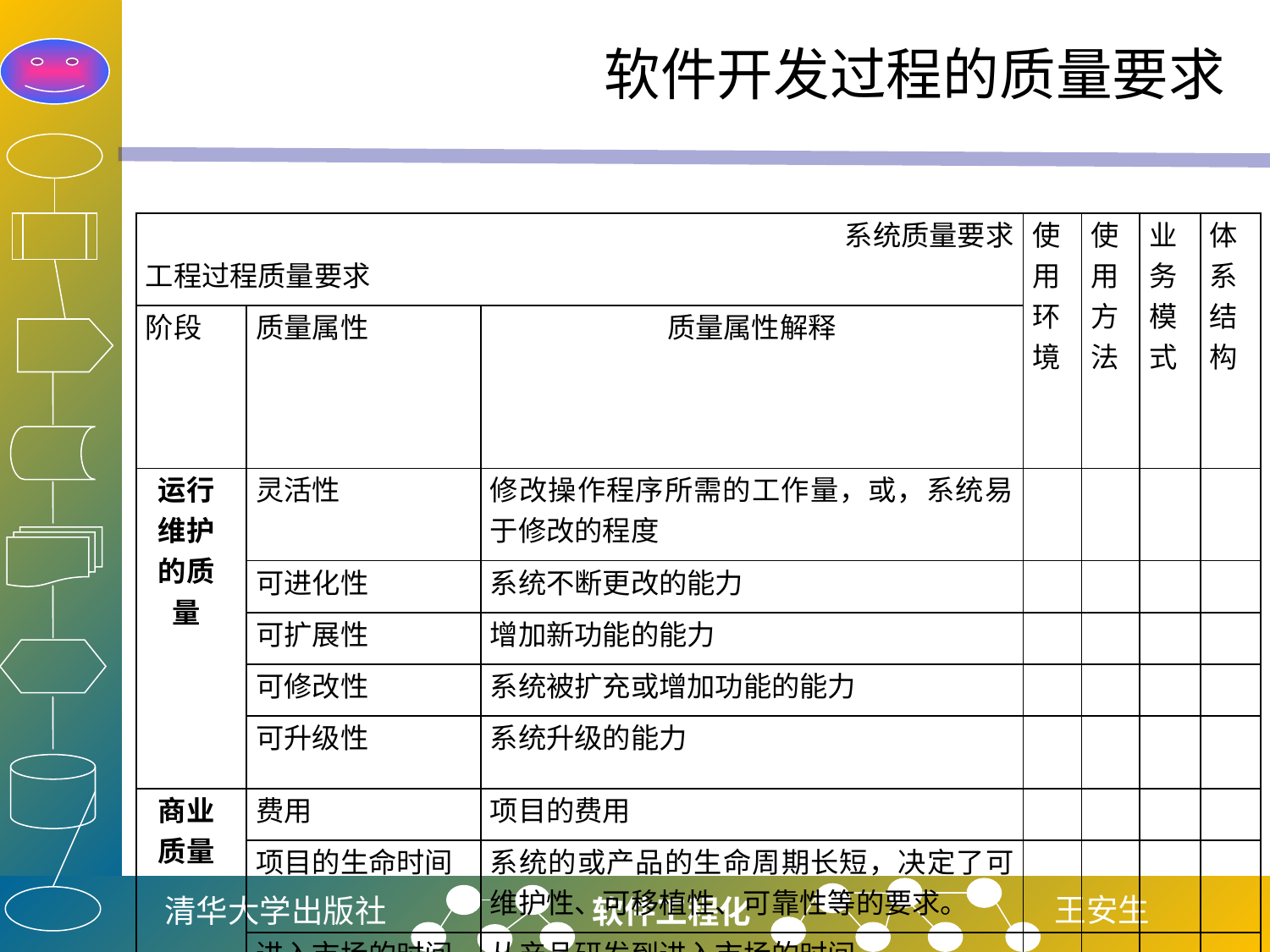

# 软件开发过程的质量要求
| 系统质量要求 工程过程质量要求 |  |  | 使用 环境 | 使用 方法 | 业务 模式 | 体系 结构 |
| --- | --- | --- | --- | --- | --- | --- |
| 阶段 | 质量属性 | 质量属性解释 |  |  |  |  |
| 运行维护的质量 | 灵活性 | 修改操作程序所需的工作量，或，系统易于修改的程度 |  |  |  |  |
|  | 可进化性 | 系统不断更改的能力 |  |  |  |  |
|  | 可扩展性 | 增加新功能的能力 |  |  |  |  |
|  | 可修改性 | 系统被扩充或增加功能的能力 |  |  |  |  |
|  | 可升级性 | 系统升级的能力 |  |  |  |  |
| 商业质量 | 费用 | 项目的费用 |  |  |  |  |
|  | 项目的生命时间 | 系统的或产品的生命周期长短，决定了可维护性、可移植性、可靠性等的要求。 |  |  |  |  |
|  | 进入市场的时间 | 从产品研发到进入市场的时间。 |  |  |  |  |
|  | 支付能力 | 部件是否可支付。 |  |  |  |  |
|  | 开发时间 | 开发产品或部件的时间。 |  |  |  |  |